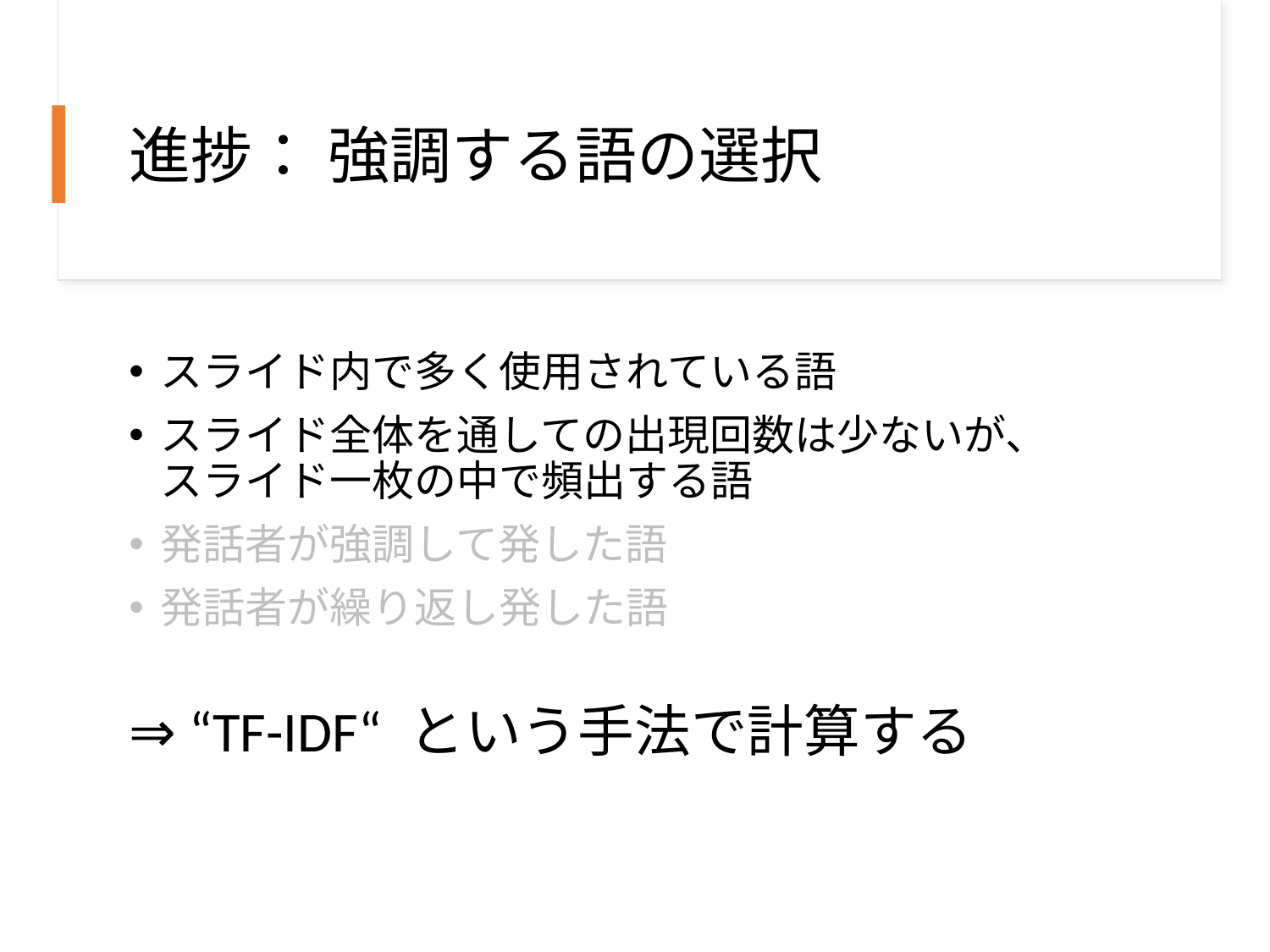

# 進捗： 強調する語の選択

スライド内で多く使用されている語
スライド全体を通しての出現回数は少ないが、　　スライド一枚の中で頻出する語
発話者が強調して発した語
発話者が繰り返し発した語

⇒ “TF-IDF“ という手法で計算する